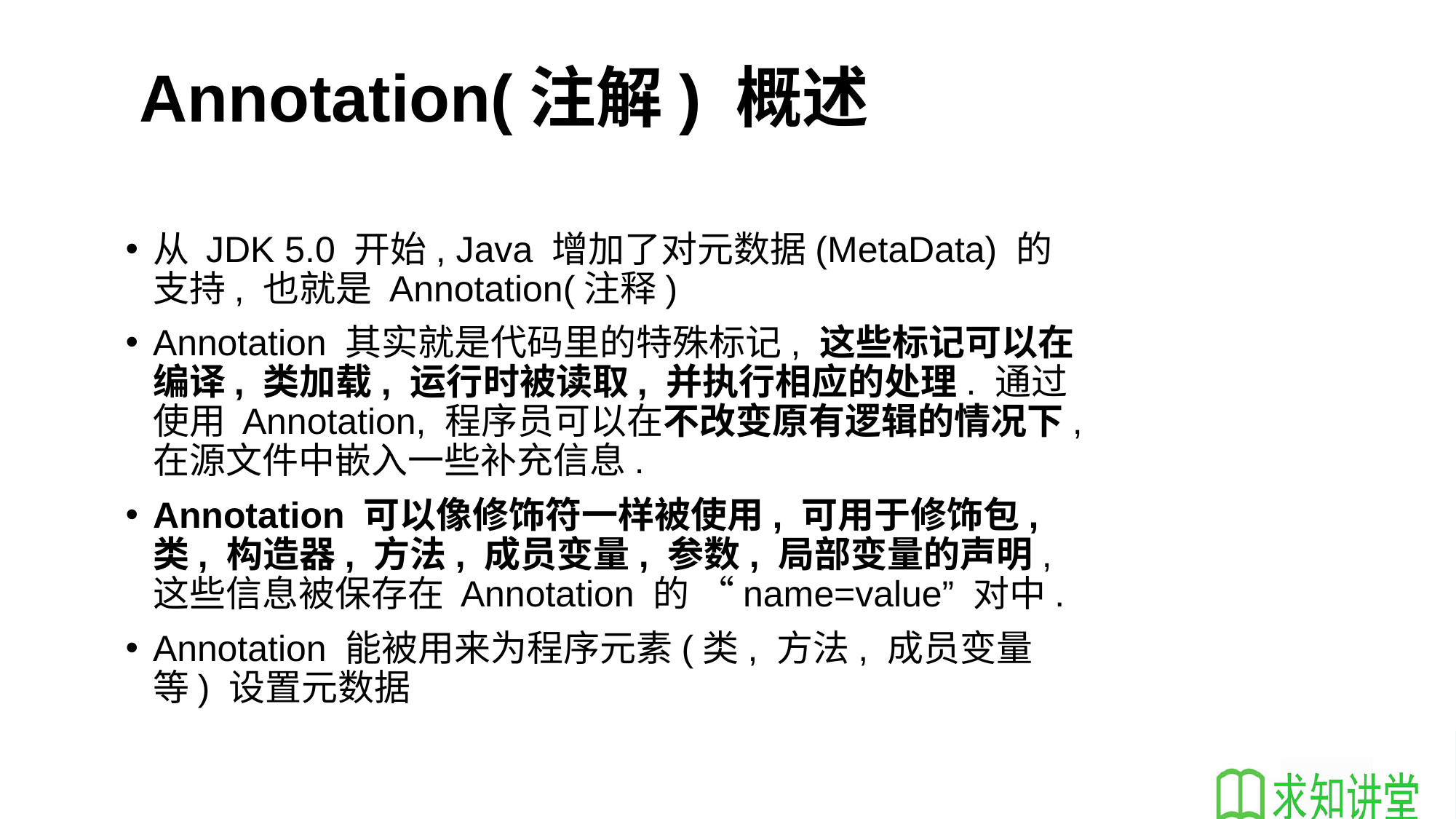

# Annotation(注解) 概述
从 JDK 5.0 开始, Java 增加了对元数据(MetaData) 的支持, 也就是 Annotation(注释)
Annotation 其实就是代码里的特殊标记, 这些标记可以在编译, 类加载, 运行时被读取, 并执行相应的处理. 通过使用 Annotation, 程序员可以在不改变原有逻辑的情况下, 在源文件中嵌入一些补充信息.
Annotation 可以像修饰符一样被使用, 可用于修饰包,类, 构造器, 方法, 成员变量, 参数, 局部变量的声明, 这些信息被保存在 Annotation 的 “name=value” 对中.
Annotation 能被用来为程序元素(类, 方法, 成员变量等) 设置元数据